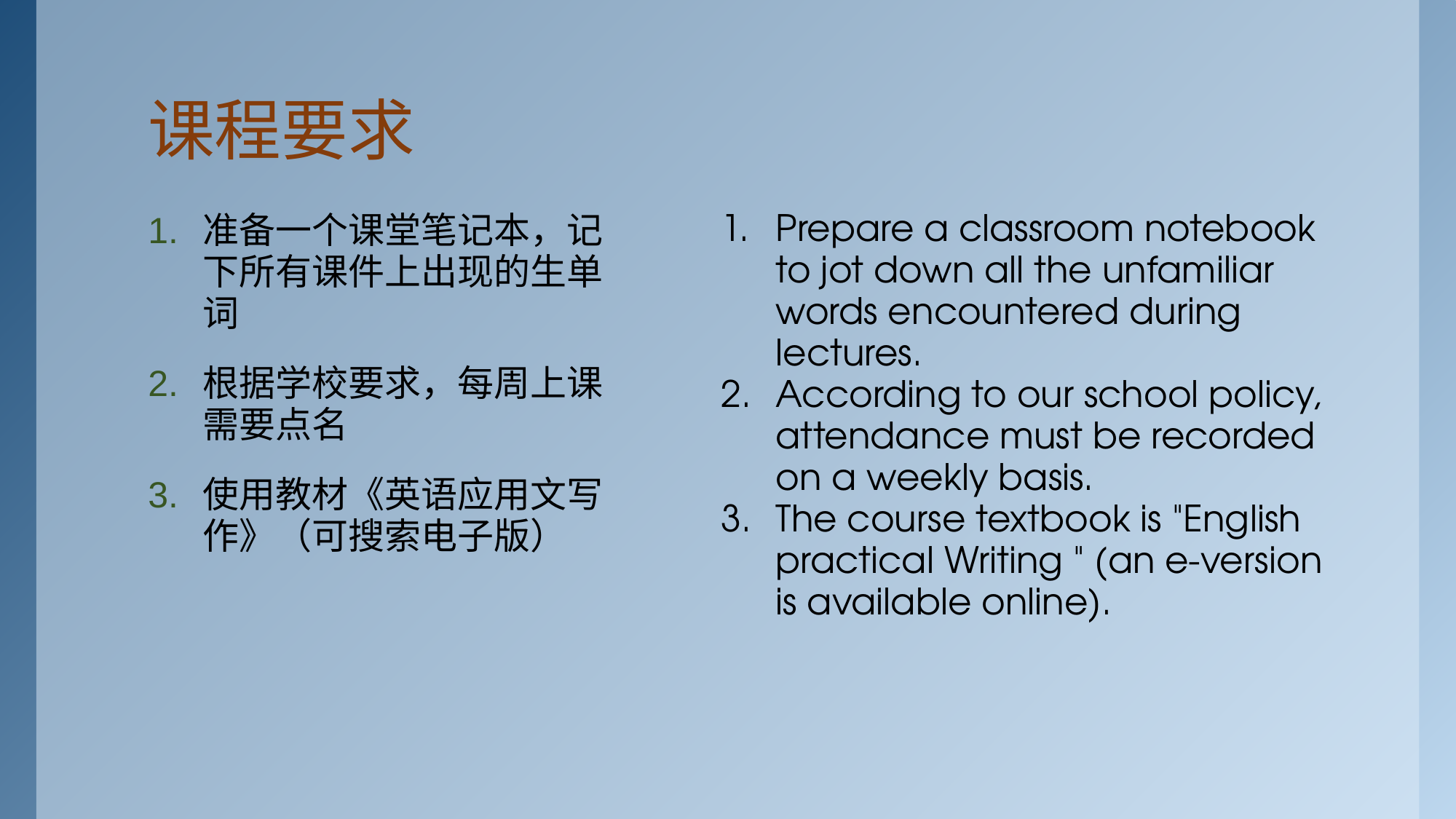

# 课程要求
Prepare a classroom notebook to jot down all the unfamiliar words encountered during lectures.
According to our school policy, attendance must be recorded on a weekly basis.
The course textbook is "English practical Writing " (an e-version is available online).
准备一个课堂笔记本，记下所有课件上出现的生单词
根据学校要求，每周上课需要点名
使用教材《英语应用文写作》（可搜索电子版）